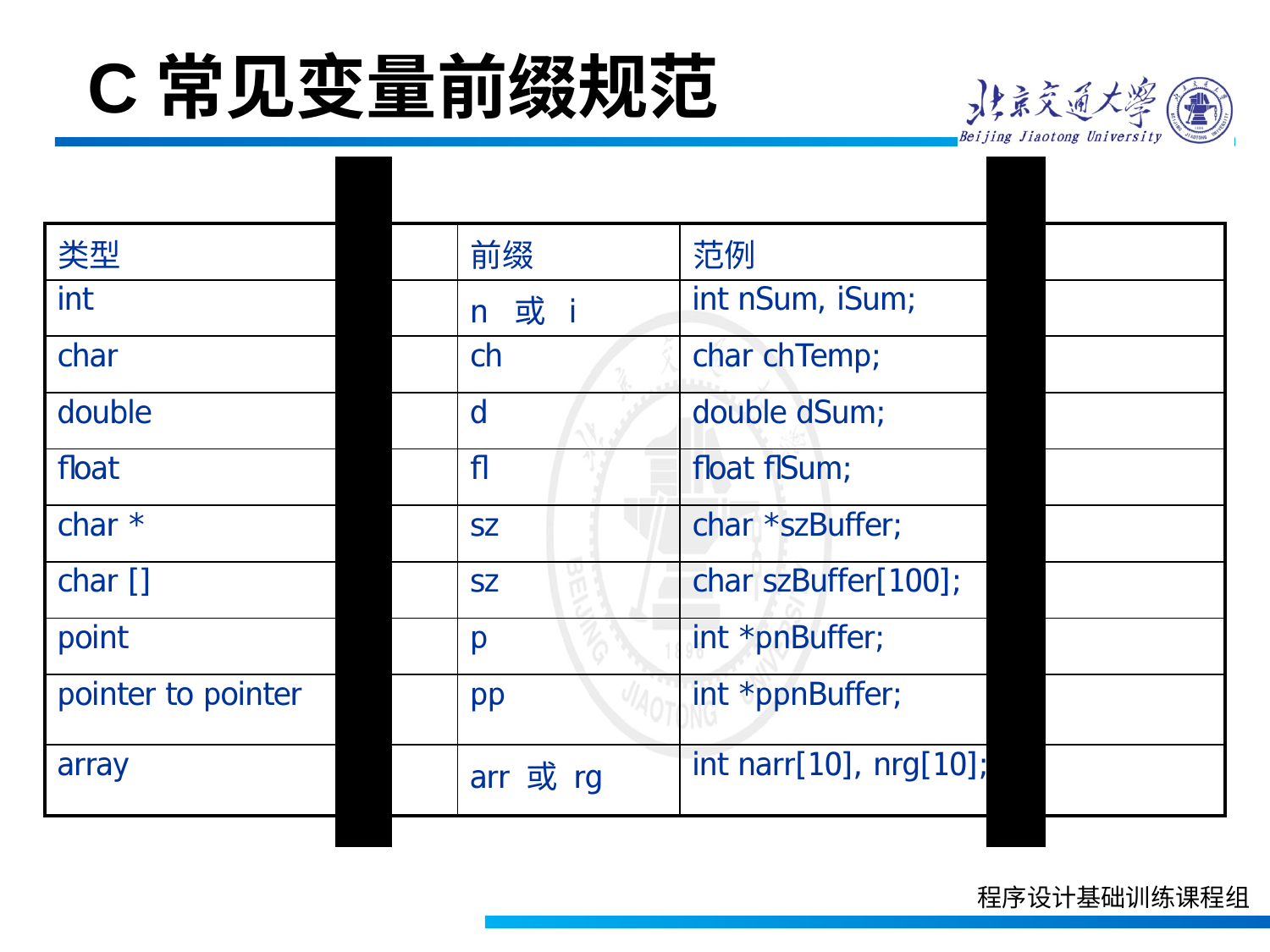

C常见变量前缀规范
| 类型 | 前缀 | 范例 |
| --- | --- | --- |
| int | n 或 i | int nSum, iSum; |
| char | ch | char chTemp; |
| double | d | double dSum; |
| float | fl | float flSum; |
| char \* | sz | char \*szBuffer; |
| char [] | sz | char szBuffer[100]; |
| point | p | int \*pnBuffer; |
| pointer to pointer | pp | int \*ppnBuffer; |
| array | arr 或 rg | int narr[10], nrg[10]; |
程序设计基础训练课程组